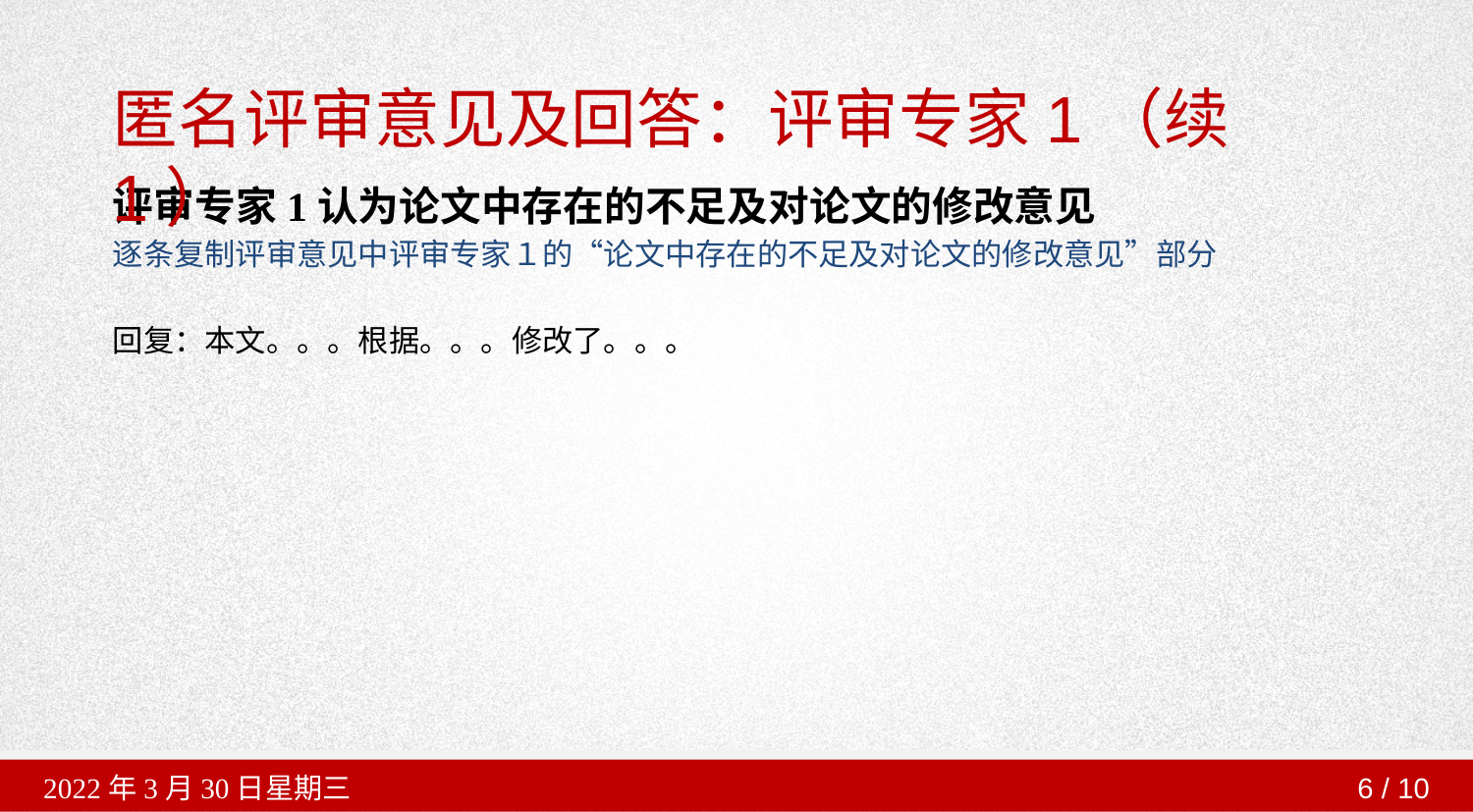

# 匿名评审意见及回答：评审专家1（续1）
评审专家1认为论文中存在的不足及对论文的修改意见
逐条复制评审意见中评审专家１的“论文中存在的不足及对论文的修改意见”部分

回复：本文。。。根据。。。修改了。。。
2022年3月30日星期三
6 / 10